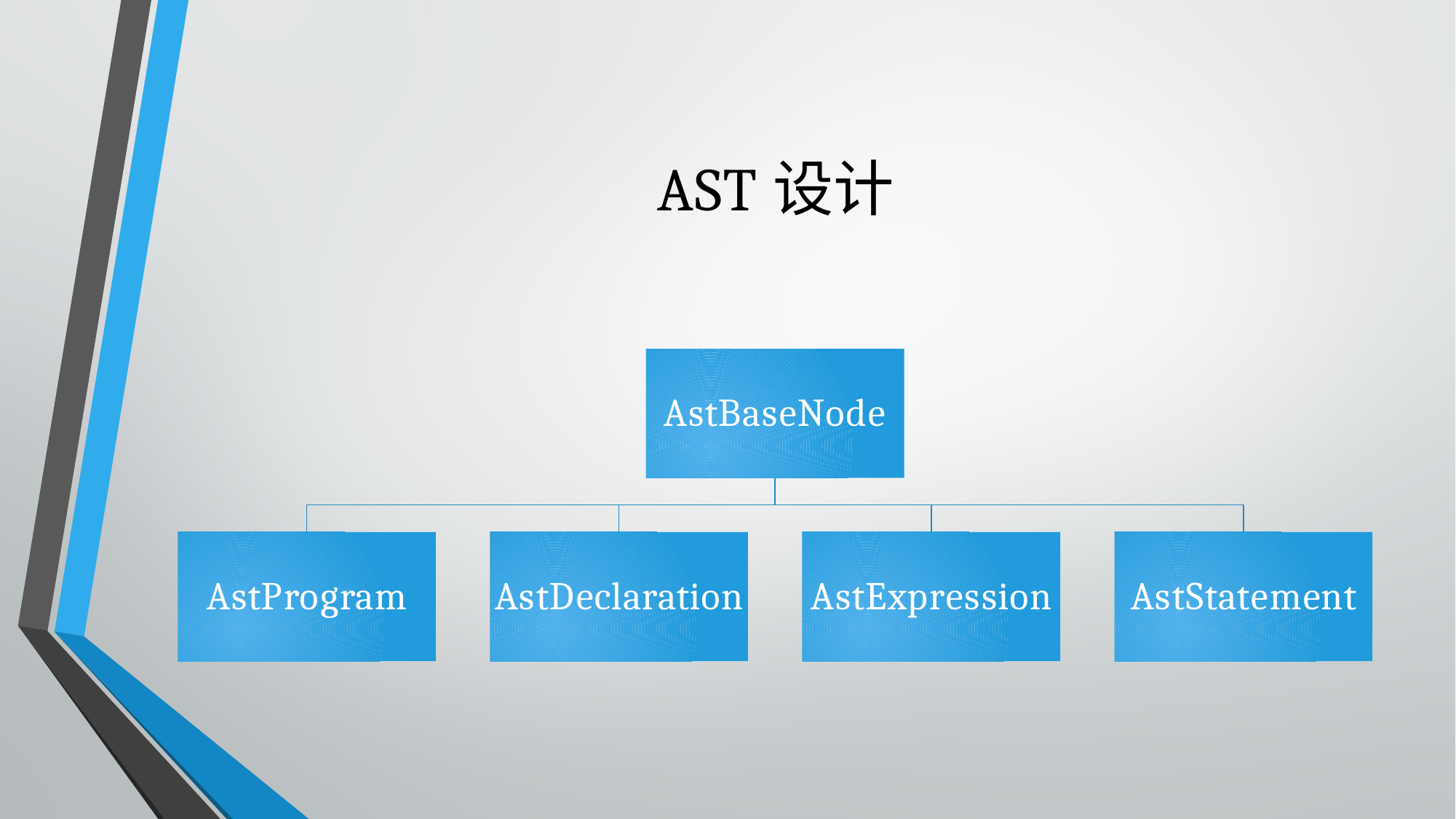

# AST设计
AstBaseNode
AstProgram
AstDeclaration
AstExpression
AstStatement